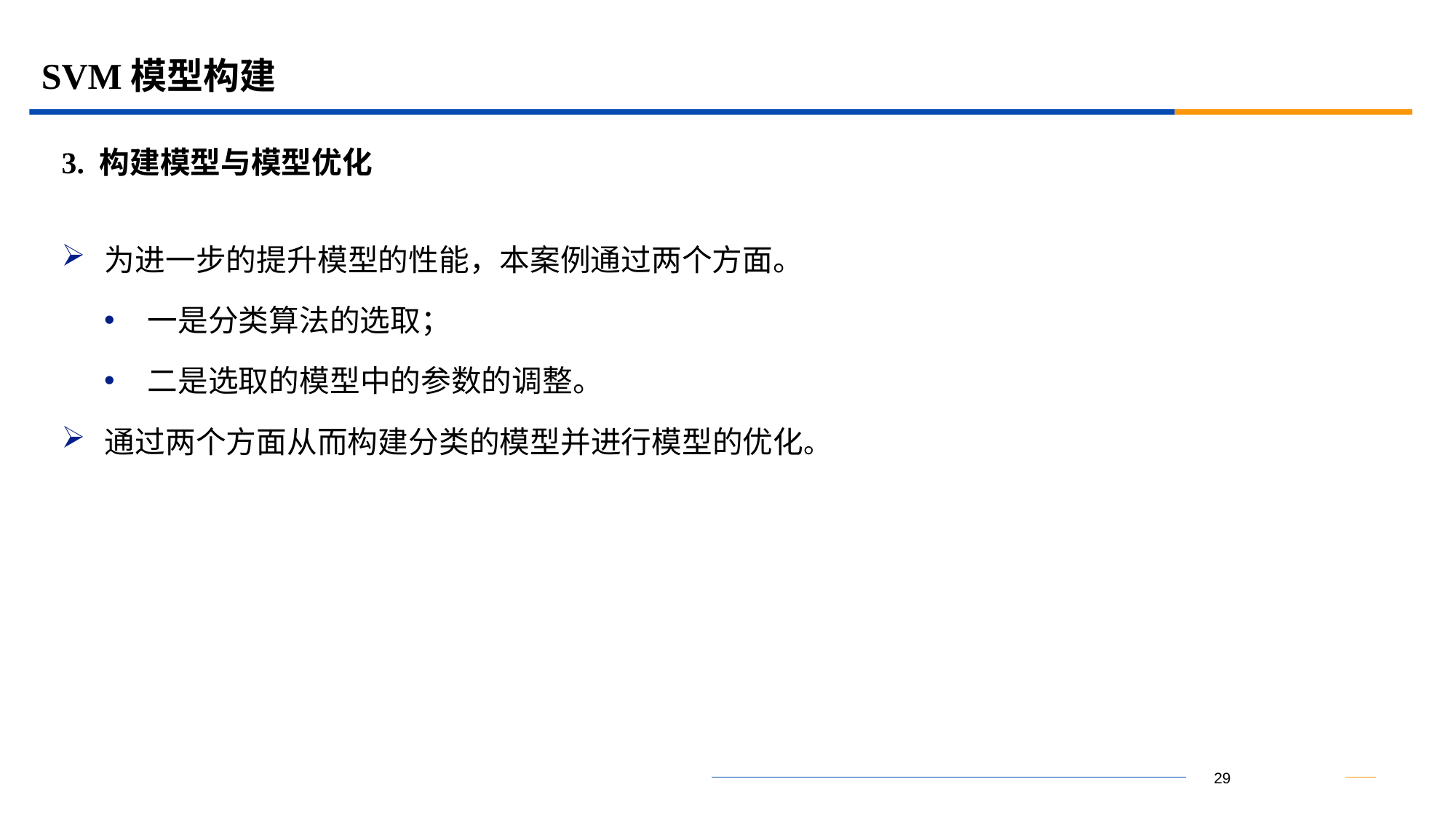

# SVM模型构建
3. 构建模型与模型优化
为进一步的提升模型的性能，本案例通过两个方面。
一是分类算法的选取；
二是选取的模型中的参数的调整。
通过两个方面从而构建分类的模型并进行模型的优化。